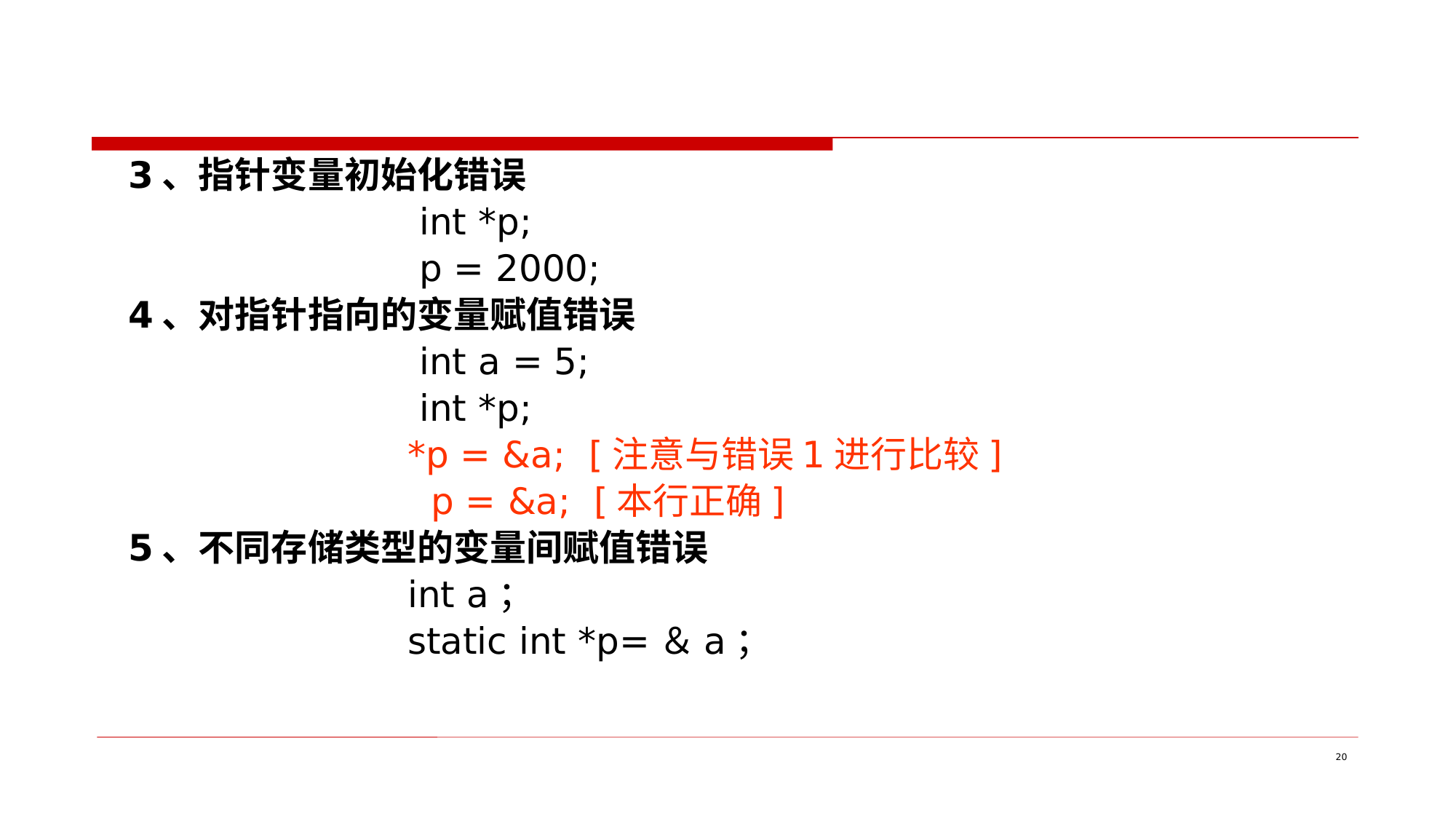

3、指针变量初始化错误
                         int *p;
                         p = 2000;
4、对指针指向的变量赋值错误
                         int a = 5;
                         int *p;
                        *p = &a;  [注意与错误1进行比较]
                          p = &a;  [本行正确]
5、不同存储类型的变量间赋值错误
                        int a；
                        static int *p=＆a；
20